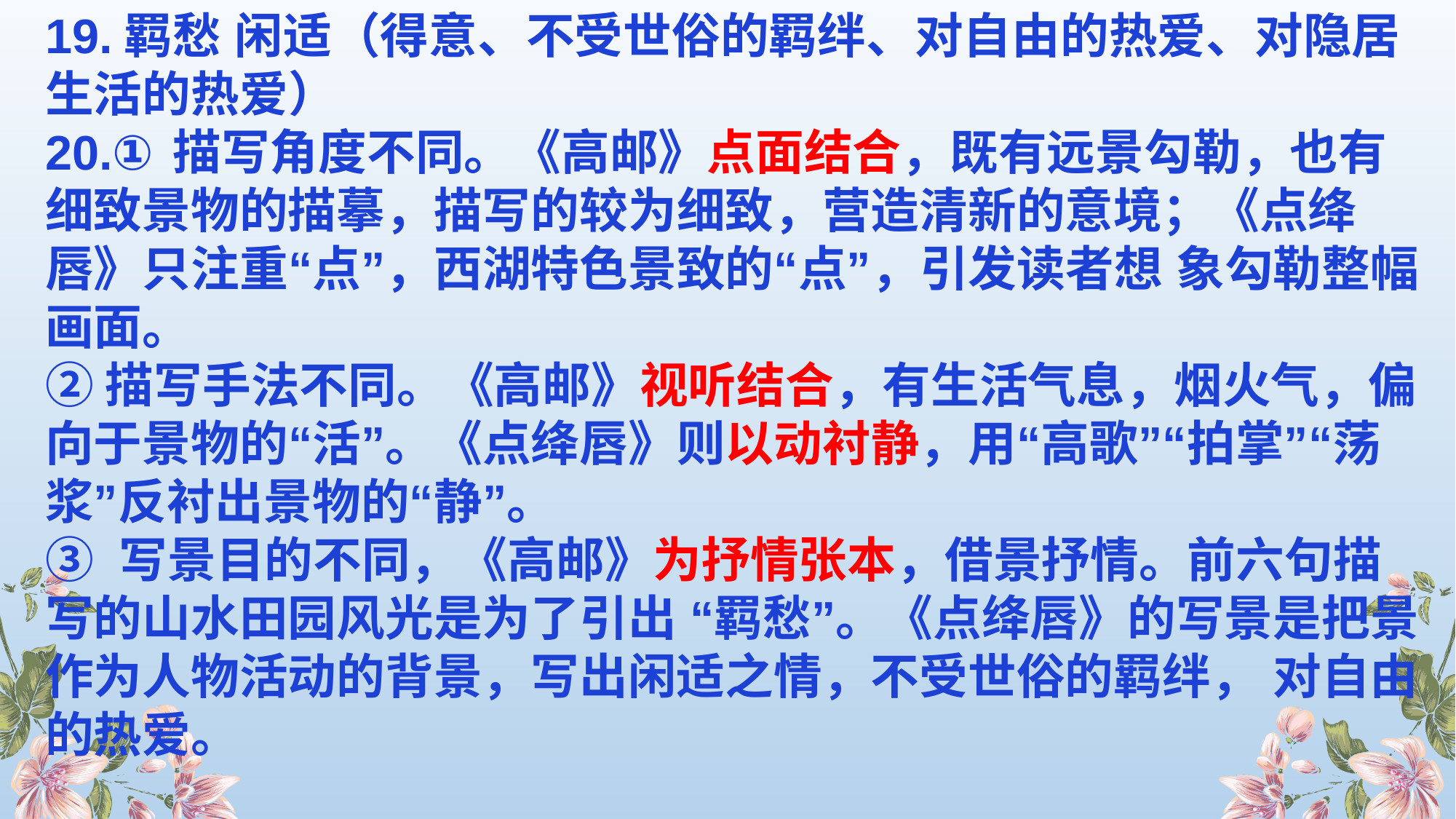

19.羁愁 闲适（得意、不受世俗的羁绊、对自由的热爱、对隐居生活的热爱）
20.①描写角度不同。《高邮》点面结合，既有远景勾勒，也有细致景物的描摹，描写的较为细致，营造清新的意境；《点绛唇》只注重“点”，西湖特色景致的“点”，引发读者想 象勾勒整幅画面。
②描写手法不同。《高邮》视听结合，有生活气息，烟火气，偏向于景物的“活”。《点绛唇》则以动衬静，用“高歌”“拍掌”“荡浆”反衬出景物的“静”。
③ 写景目的不同，《高邮》为抒情张本，借景抒情。前六句描写的山水田园风光是为了引出 “羁愁”。《点绛唇》的写景是把景作为人物活动的背景，写出闲适之情，不受世俗的羁绊， 对自由的热爱。